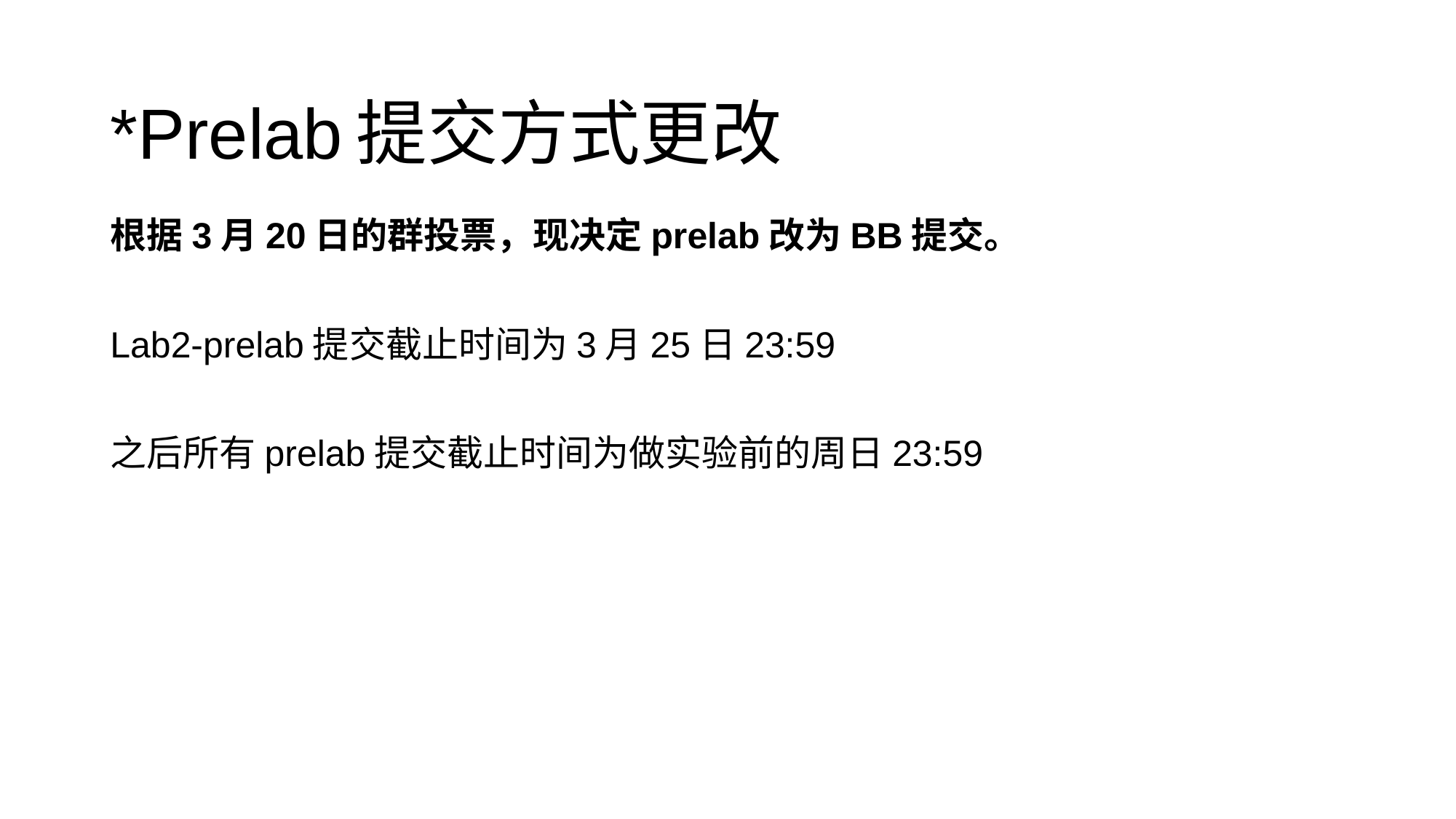

# *Prelab提交方式更改
根据3月20日的群投票，现决定prelab改为BB提交。

Lab2-prelab提交截止时间为3月25日23:59

之后所有prelab提交截止时间为做实验前的周日23:59